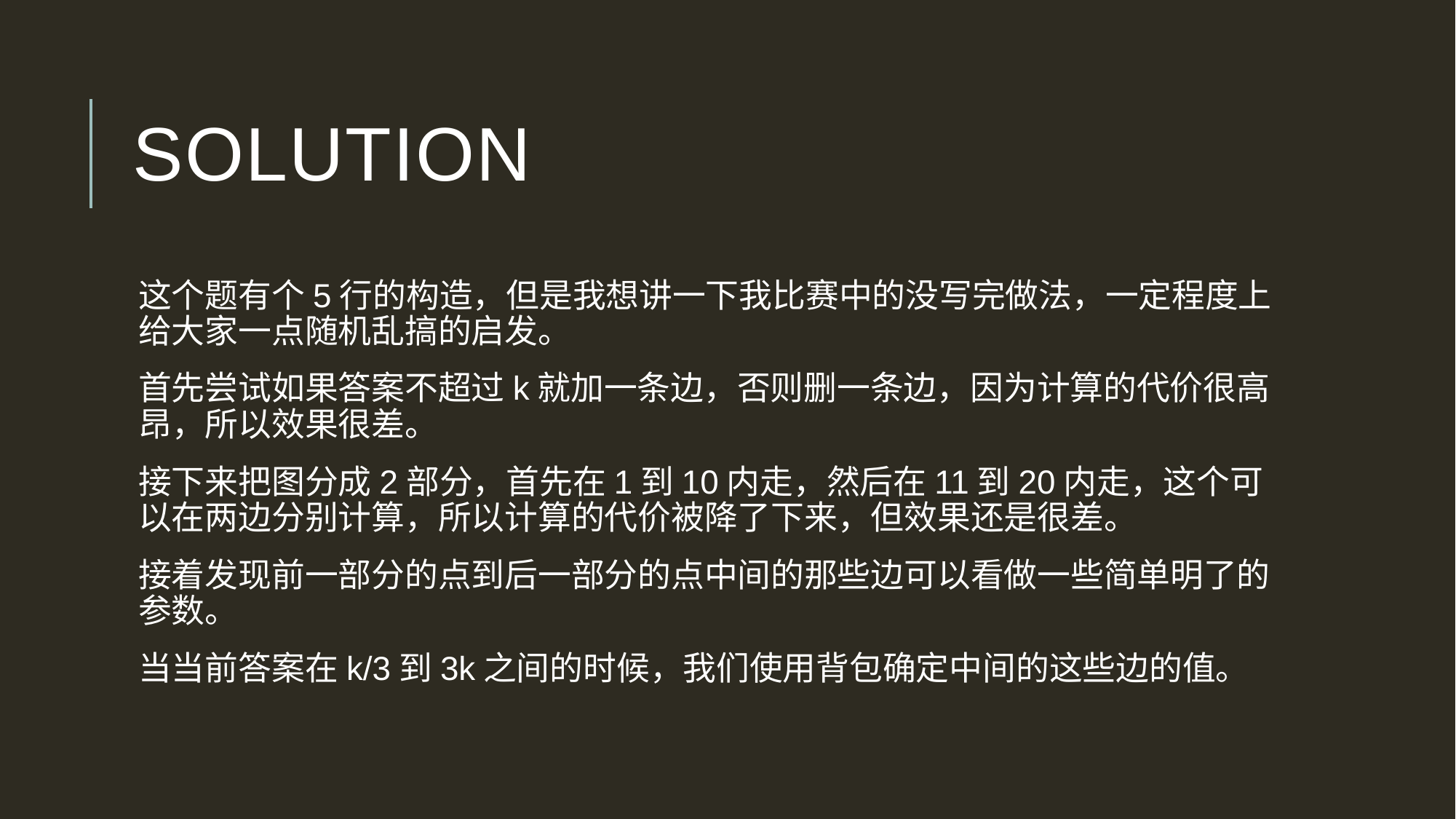

# Solution
这个题有个5行的构造，但是我想讲一下我比赛中的没写完做法，一定程度上给大家一点随机乱搞的启发。
首先尝试如果答案不超过k就加一条边，否则删一条边，因为计算的代价很高昂，所以效果很差。
接下来把图分成2部分，首先在1到10内走，然后在11到20内走，这个可以在两边分别计算，所以计算的代价被降了下来，但效果还是很差。
接着发现前一部分的点到后一部分的点中间的那些边可以看做一些简单明了的参数。
当当前答案在k/3到3k之间的时候，我们使用背包确定中间的这些边的值。